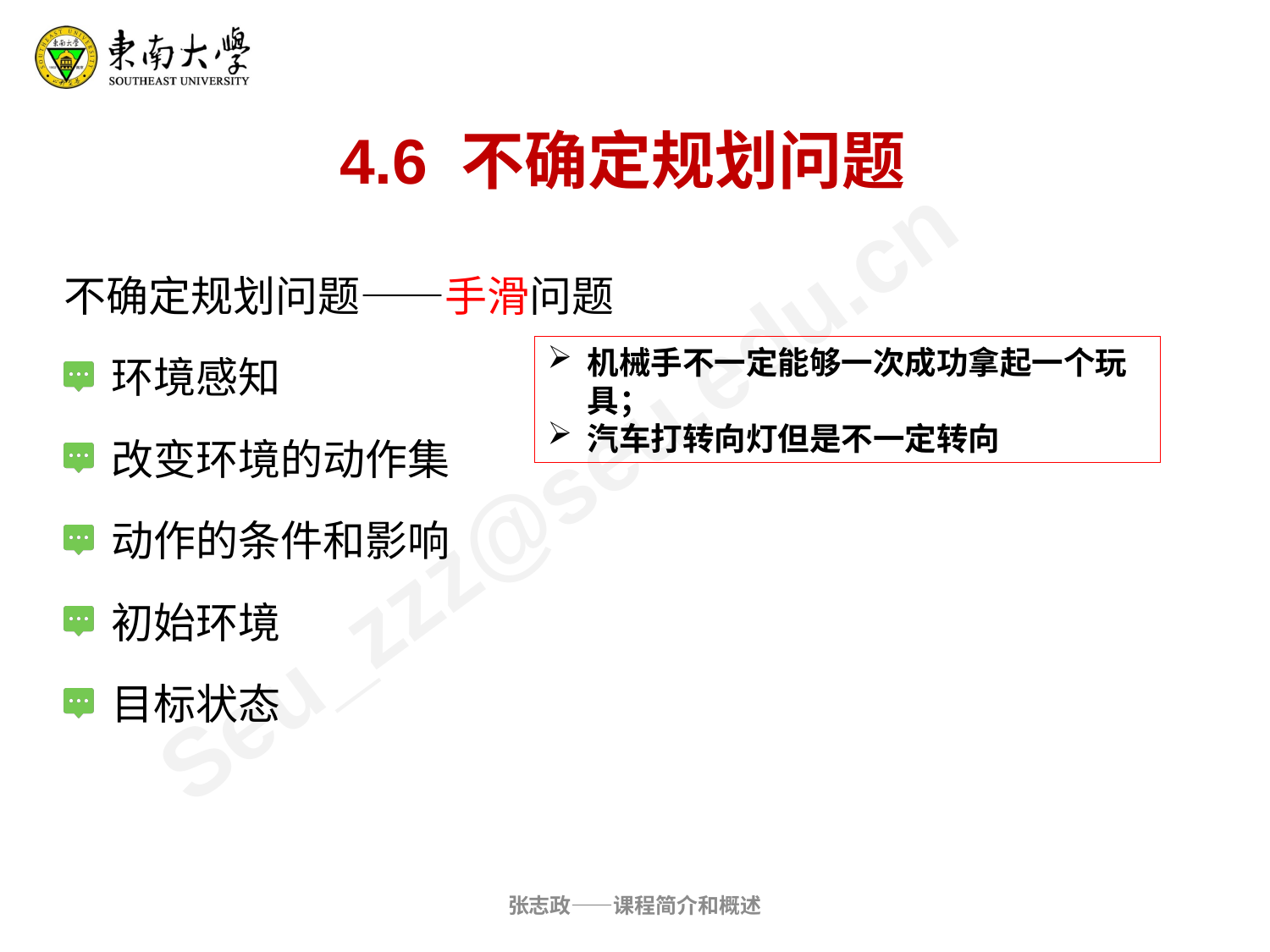

4.6 不确定规划问题
不确定规划问题——手滑问题
环境感知
改变环境的动作集
动作的条件和影响
初始环境
目标状态
机械手不一定能够一次成功拿起一个玩具；
汽车打转向灯但是不一定转向

张志政——课程简介和概述
46